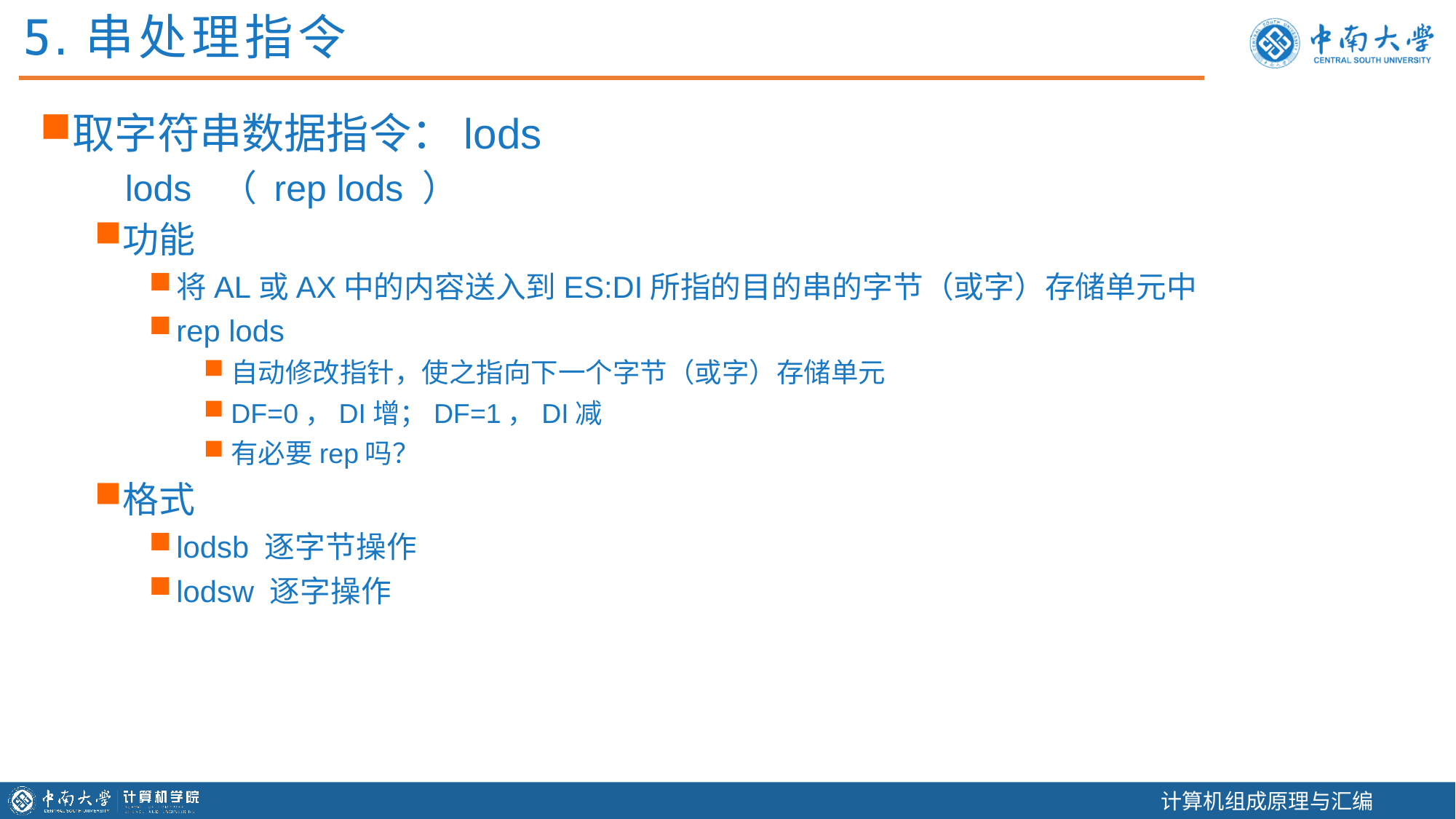

5.串处理指令
取字符串数据指令：lods
   lods  （ rep lods ）
功能
将AL或AX中的内容送入到ES:DI所指的目的串的字节（或字）存储单元中
rep lods
自动修改指针，使之指向下一个字节（或字）存储单元
DF=0，DI增；DF=1，DI减
有必要rep吗？
格式
lodsb 逐字节操作
lodsw 逐字操作

55